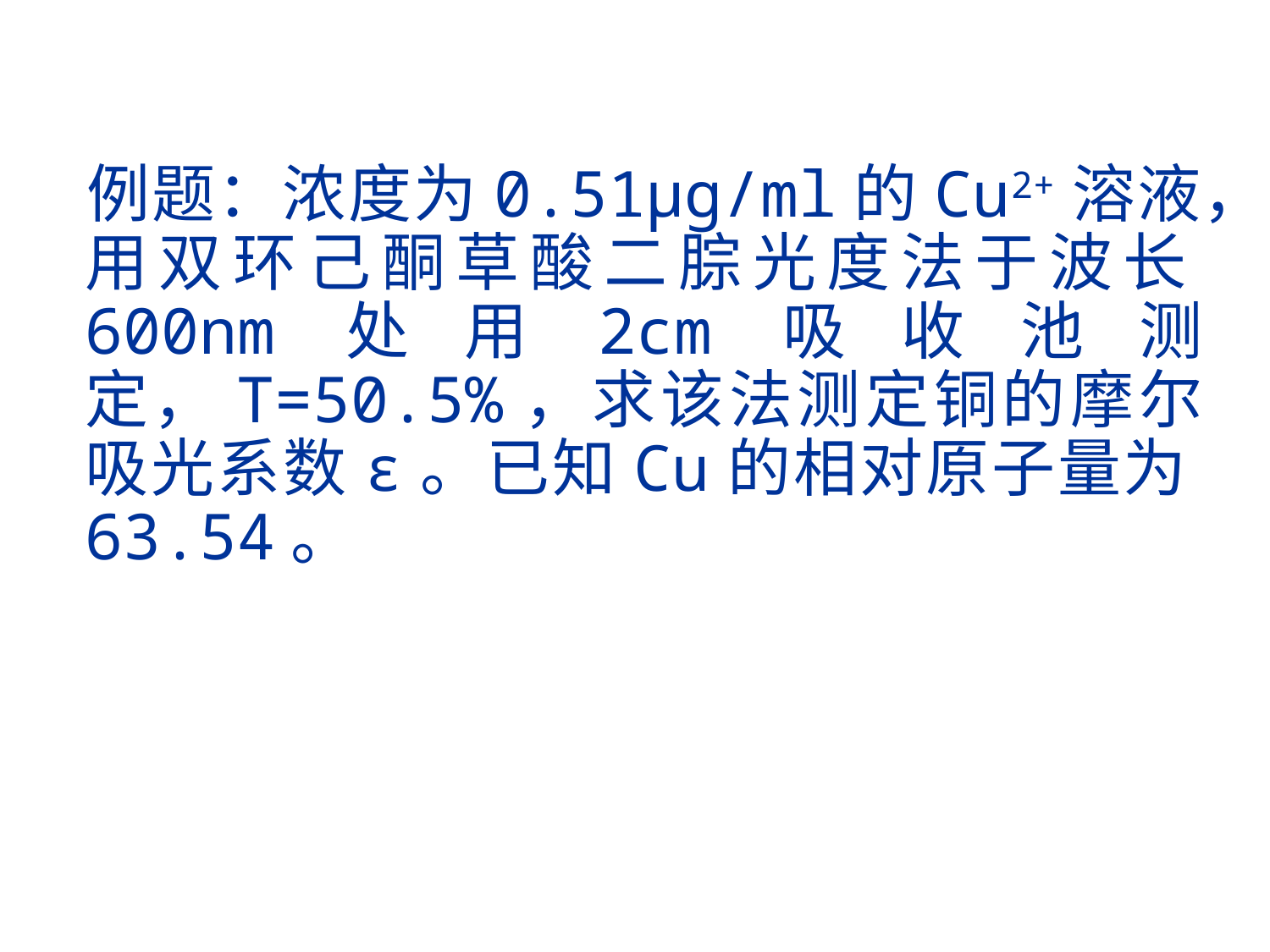

例题：浓度为0.51µg/ml的Cu2+溶液，用双环己酮草酸二腙光度法于波长600nm处用2cm吸收池测定，T=50.5%，求该法测定铜的摩尔吸光系数ε。已知Cu的相对原子量为63.54。